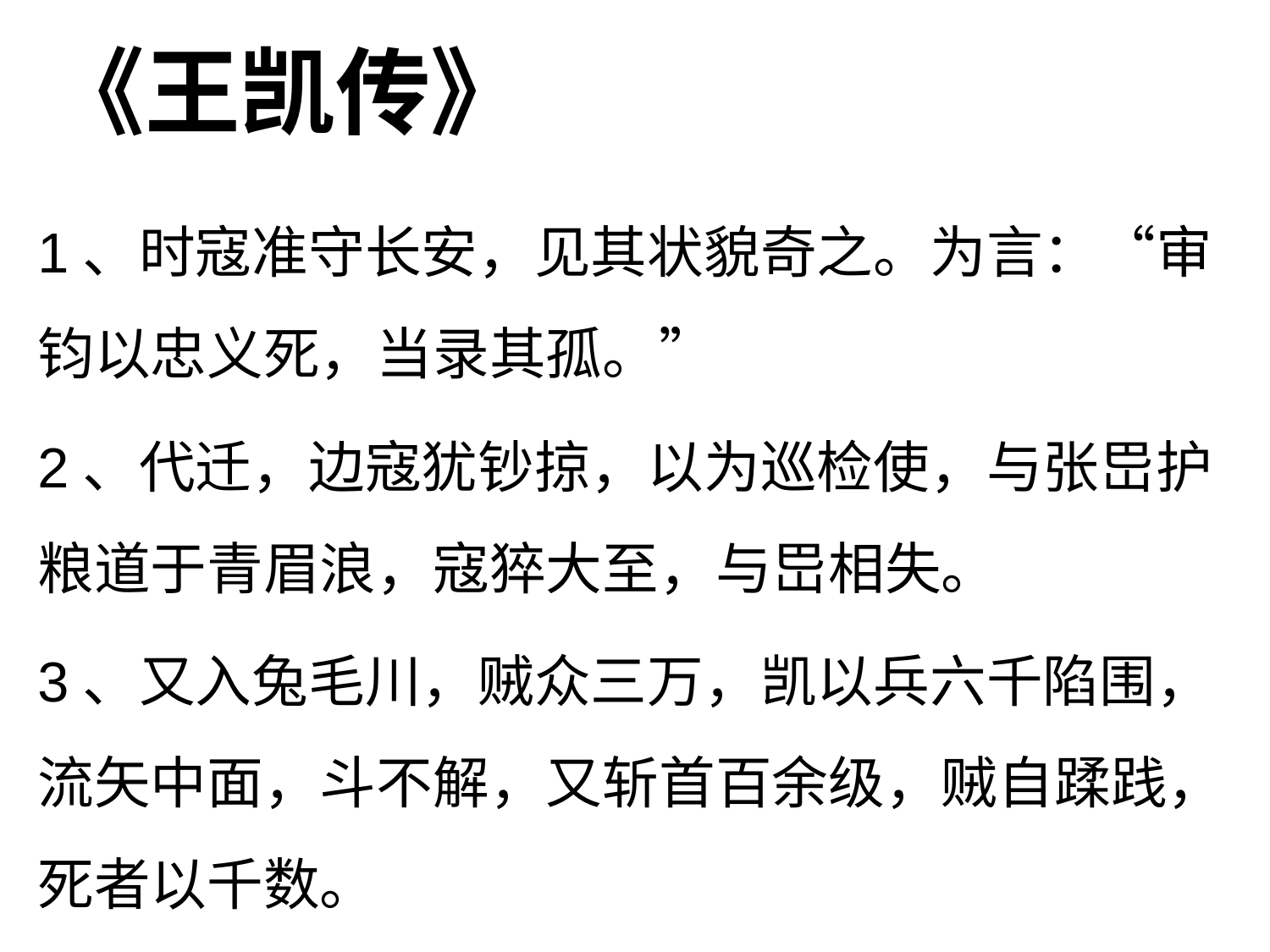

《王凯传》
1、时寇准守长安，见其状貌奇之。为言：“审钧以忠义死，当录其孤。”
2、代迁，边寇犹钞掠，以为巡检使，与张岊护粮道于青眉浪，寇猝大至，与岊相失。
3、又入兔毛川，贼众三万，凯以兵六千陷围，流矢中面，斗不解，又斩首百余级，贼自蹂践，死者以千数。